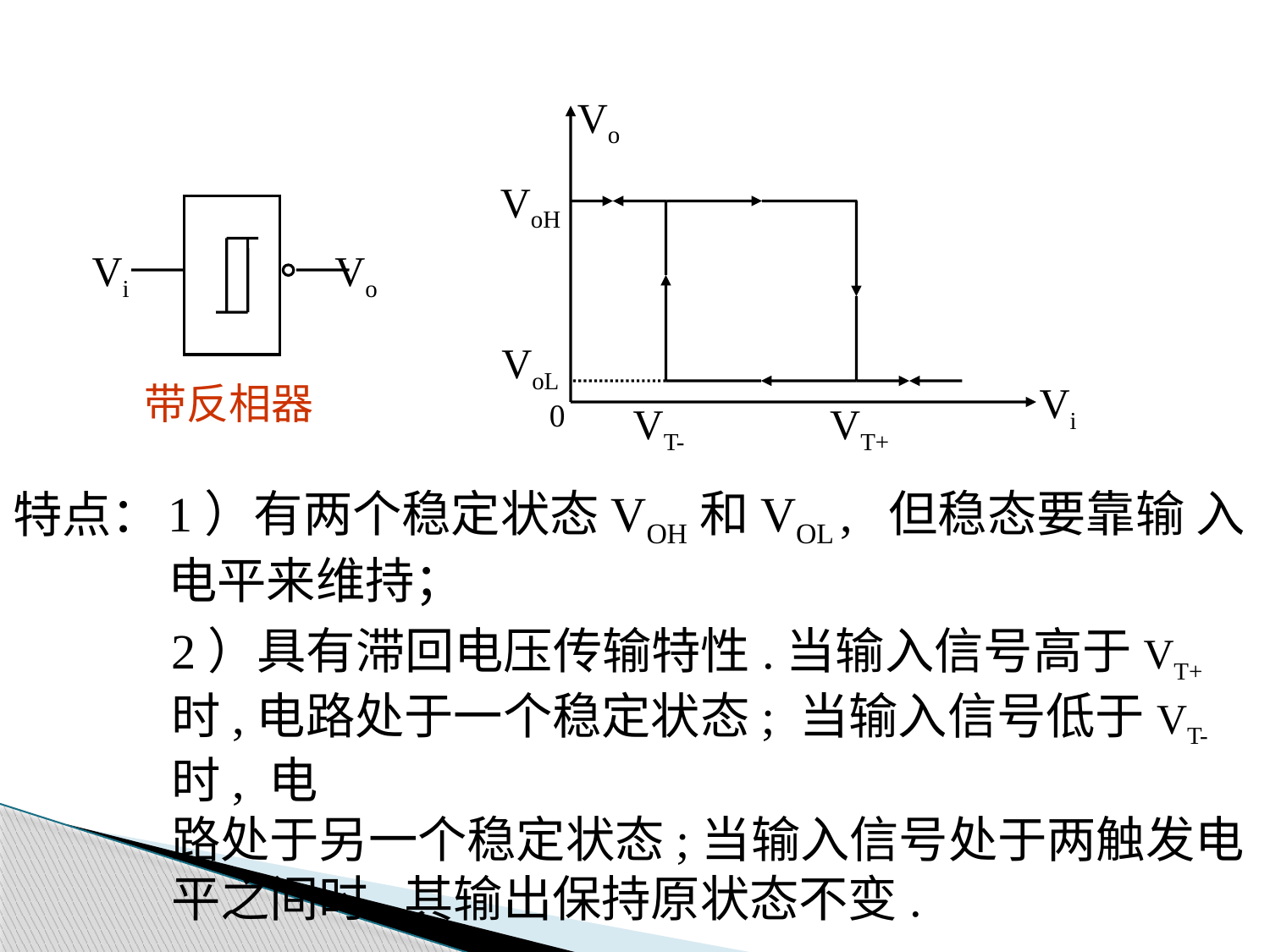

Vo

VoH

VoL
Vi

0
VT-
VT+

Vi

Vo

  带反相器
1）有两个稳定状态VOH和VOL ,  但稳态要靠输 入
电平来维持；
特点：
2）具有滞回电压传输特性.当输入信号高于VT+ 时,电路处于一个稳定状态; 当输入信号低于VT-时, 电
路处于另一个稳定状态;当输入信号处于两触发电平之间时,其输出保持原状态不变.